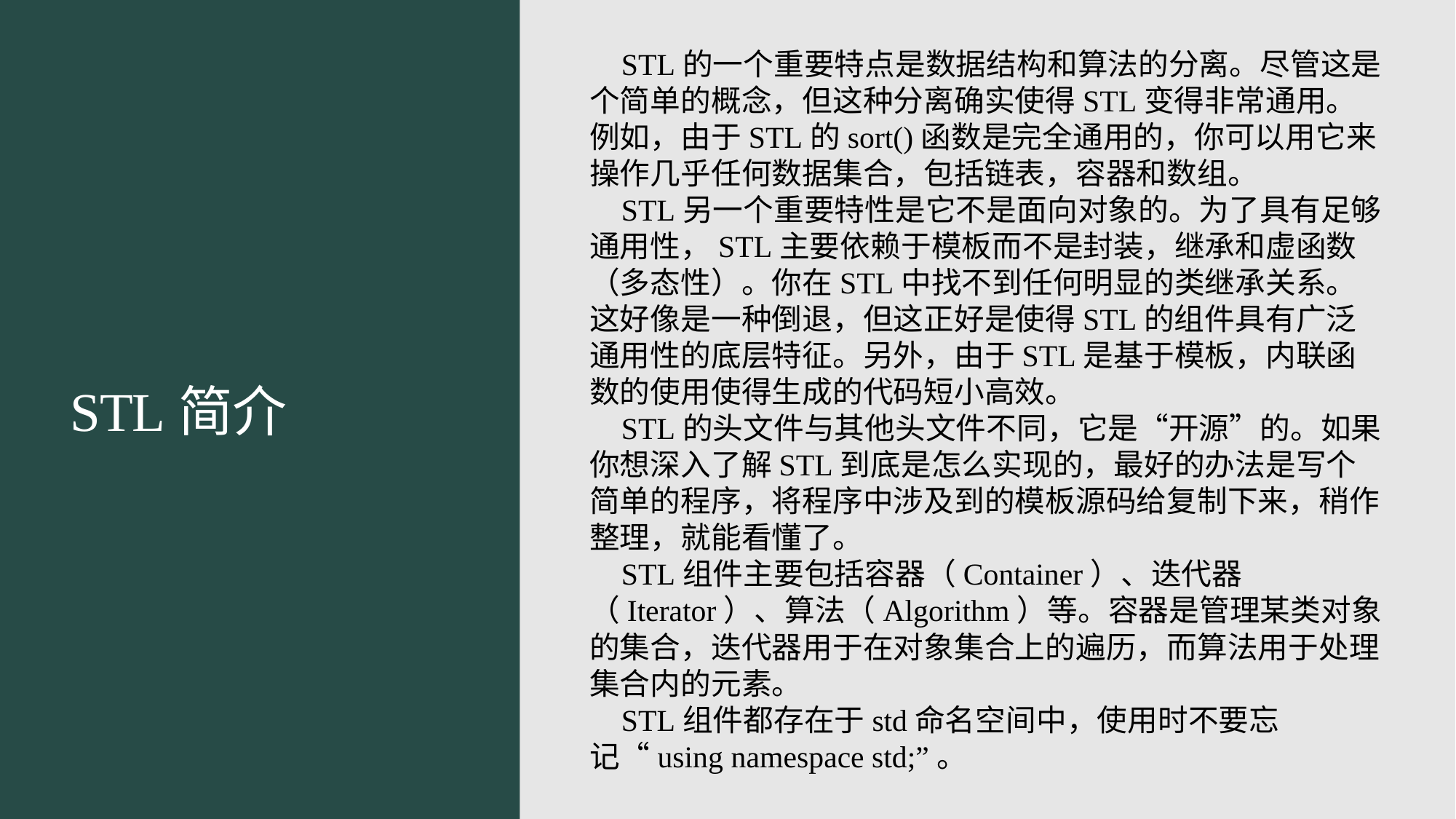

STL的一个重要特点是数据结构和算法的分离。尽管这是个简单的概念，但这种分离确实使得STL变得非常通用。例如，由于STL的sort()函数是完全通用的，你可以用它来操作几乎任何数据集合，包括链表，容器和数组。
STL另一个重要特性是它不是面向对象的。为了具有足够通用性，STL主要依赖于模板而不是封装，继承和虚函数（多态性）。你在STL中找不到任何明显的类继承关系。这好像是一种倒退，但这正好是使得STL的组件具有广泛通用性的底层特征。另外，由于STL是基于模板，内联函数的使用使得生成的代码短小高效。
STL的头文件与其他头文件不同，它是“开源”的。如果你想深入了解STL到底是怎么实现的，最好的办法是写个简单的程序，将程序中涉及到的模板源码给复制下来，稍作整理，就能看懂了。
STL组件主要包括容器（Container）、迭代器（Iterator）、算法（Algorithm）等。容器是管理某类对象的集合，迭代器用于在对象集合上的遍历，而算法用于处理集合内的元素。
STL组件都存在于std命名空间中，使用时不要忘记“using namespace std;”。
# STL简介